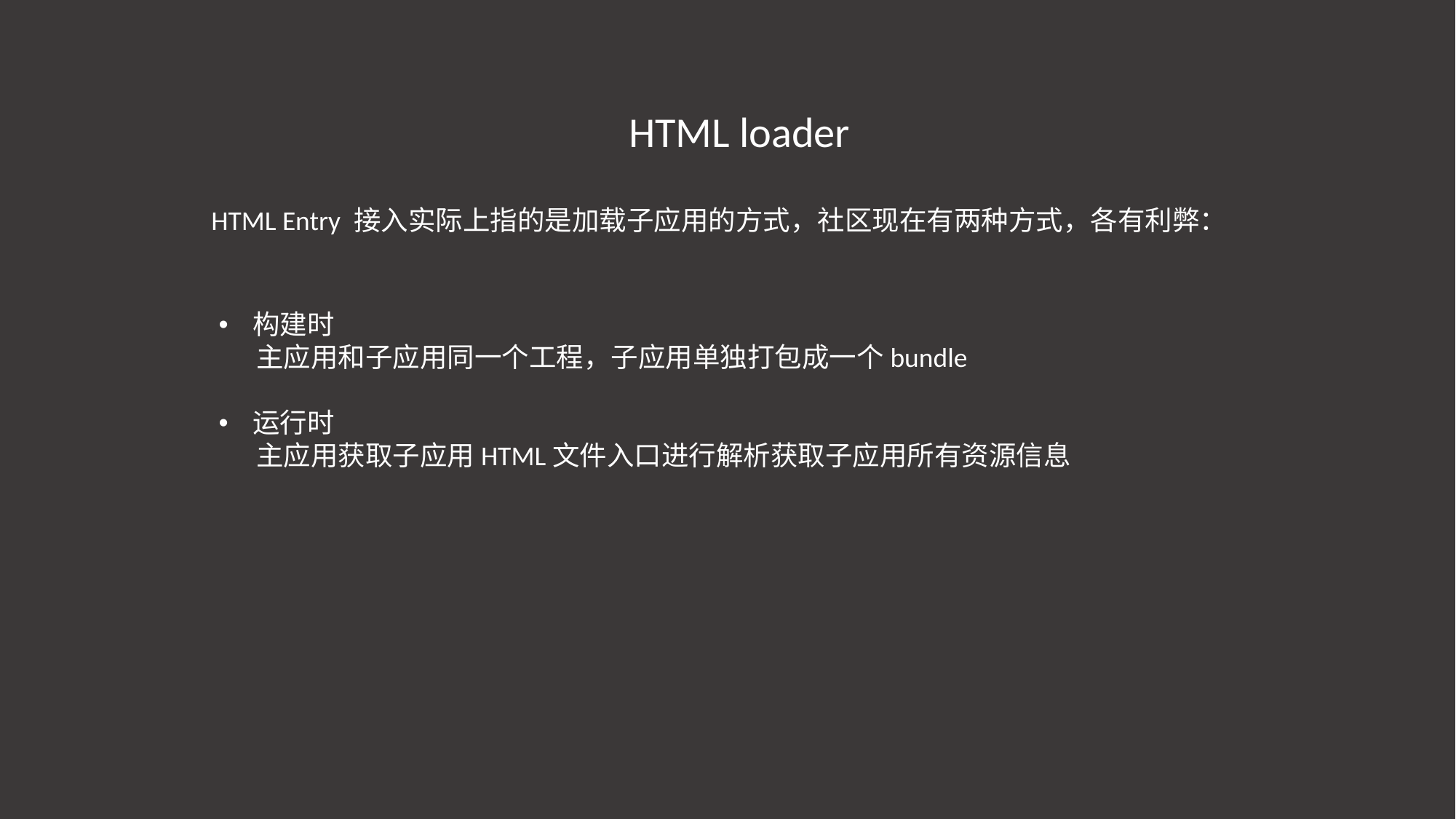

HTML loader
HTML Entry 接入实际上指的是加载子应用的方式，社区现在有两种方式，各有利弊：
构建时
     主应用和子应用同一个工程，子应用单独打包成一个bundle

运行时
     主应用获取子应用HTML文件入口进行解析获取子应用所有资源信息